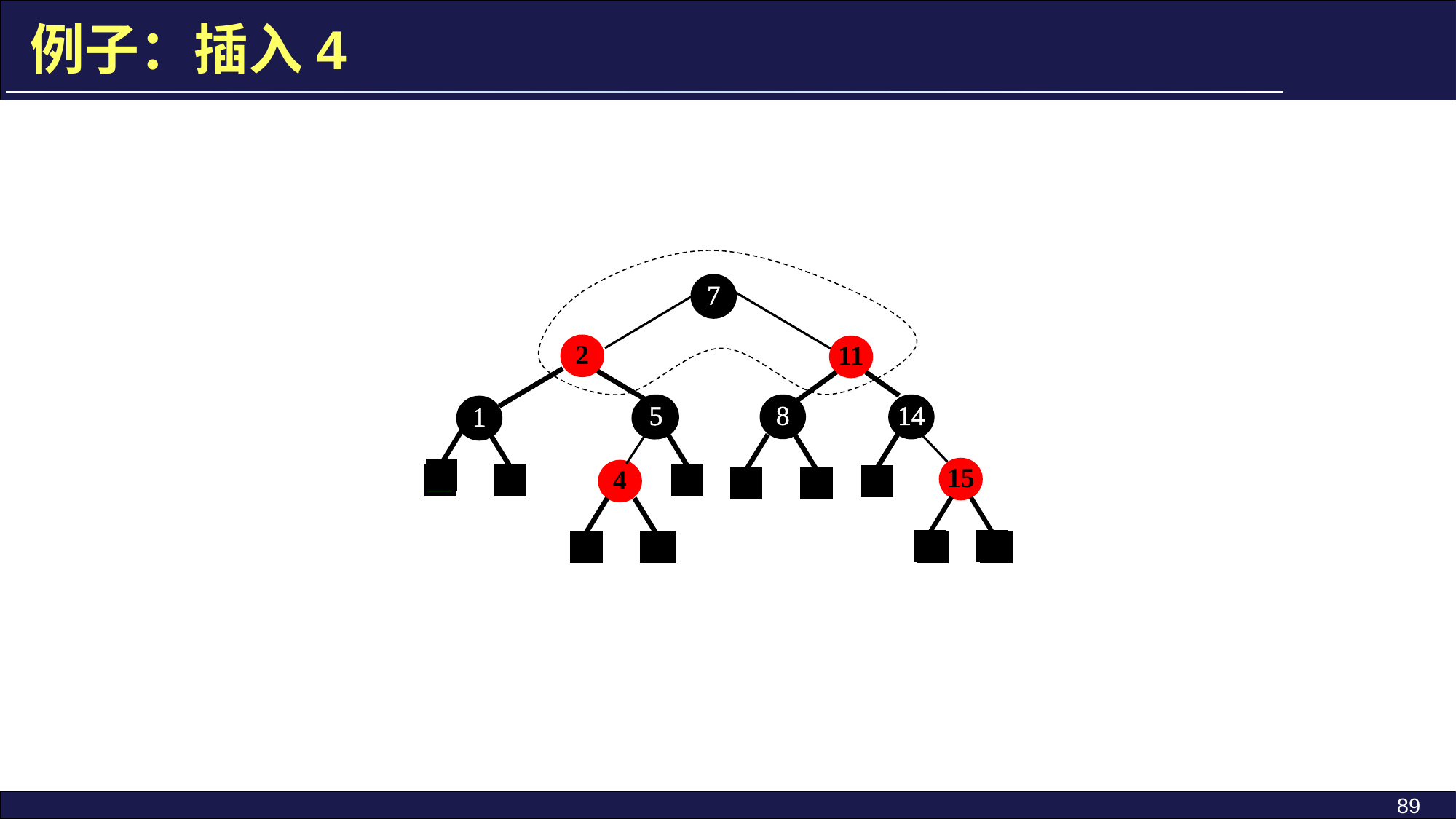

例子：插入4

7
2
11

8
5
14
5
1

15
4

89